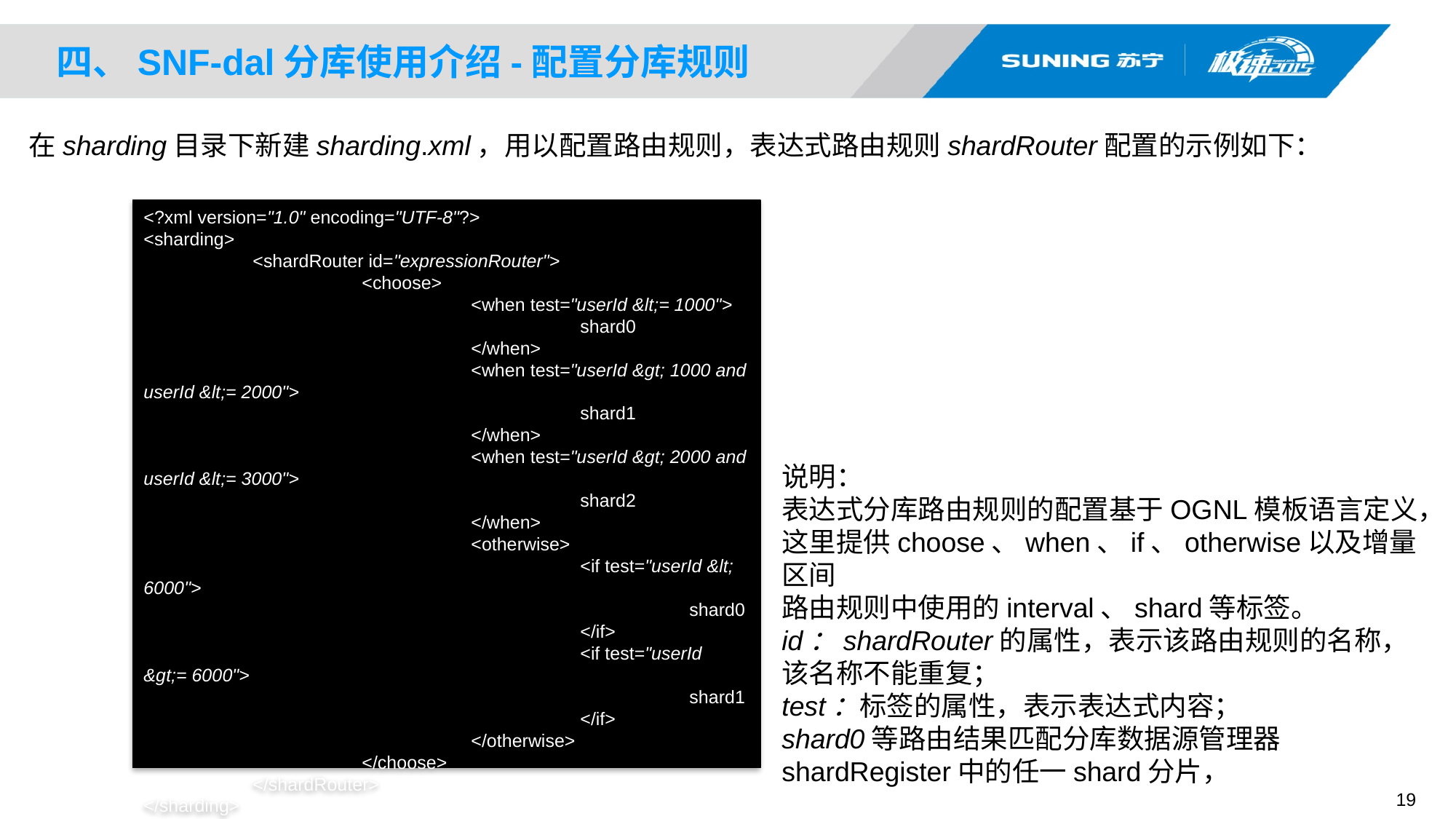

# 四、SNF-dal分库使用介绍-配置分库规则

在sharding目录下新建sharding.xml，用以配置路由规则，表达式路由规则shardRouter配置的示例如下：
<?xml version="1.0" encoding="UTF-8"?>
<sharding>
	<shardRouter id="expressionRouter">
		<choose>
			<when test="userId &lt;= 1000">
				shard0
			</when>
			<when test="userId &gt; 1000 and userId &lt;= 2000">
				shard1
			</when>
			<when test="userId &gt; 2000 and userId &lt;= 3000">
				shard2
			</when>
			<otherwise>
				<if test="userId &lt; 6000">
					shard0
				</if>
				<if test="userId &gt;= 6000">
					shard1
				</if>
			</otherwise>
		</choose>
	</shardRouter>
</sharding>
说明：
表达式分库路由规则的配置基于OGNL模板语言定义，
这里提供choose、when、if、otherwise以及增量区间
路由规则中使用的interval、shard等标签。
id：shardRouter的属性，表示该路由规则的名称，
该名称不能重复；
test：标签的属性，表示表达式内容；
shard0等路由结果匹配分库数据源管理器
shardRegister中的任一shard分片，